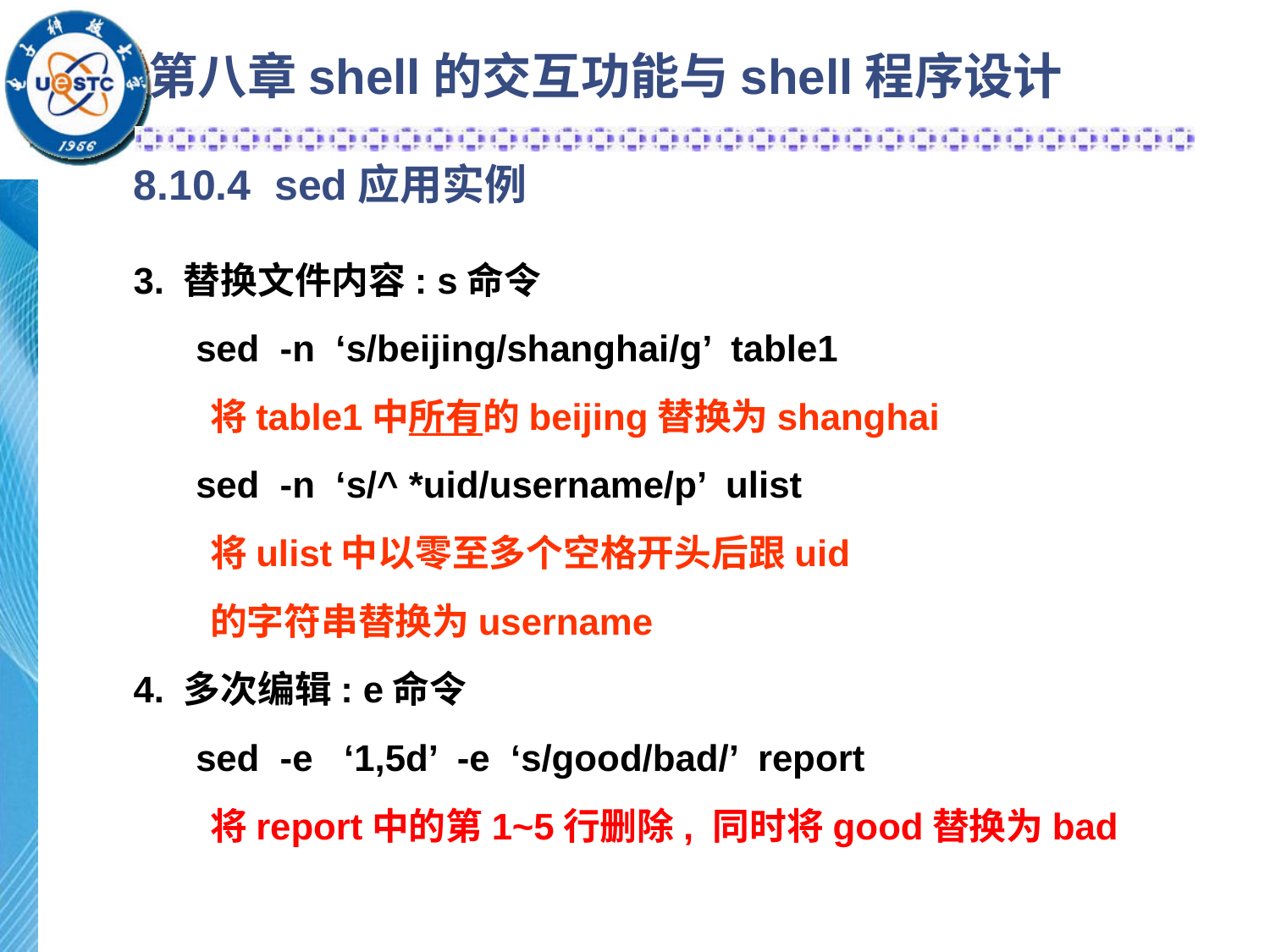

第八章shell的交互功能与shell程序设计
8.10.4  sed应用实例
3. 替换文件内容: s命令
      sed  -n  ‘s/beijing/shanghai/g’  table1
        将table1中所有的beijing替换为shanghai
      sed  -n  ‘s/^ *uid/username/p’  ulist
        将ulist中以零至多个空格开头后跟uid
        的字符串替换为username
4. 多次编辑: e命令
      sed  -e   ‘1,5d’  -e  ‘s/good/bad/’  report
        将report中的第1~5行删除, 同时将good替换为bad